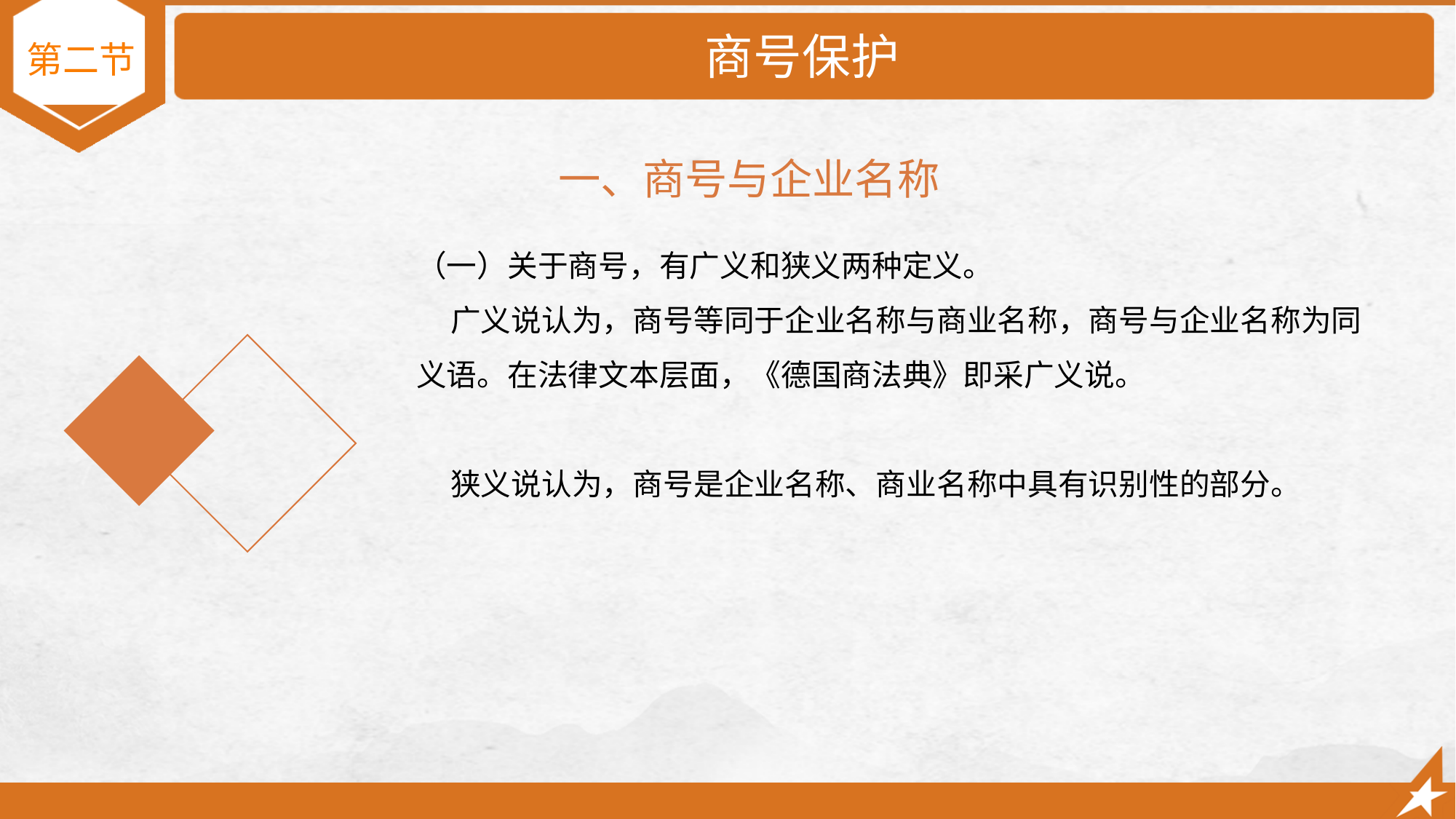

# 商号保护
第二节
一、商号与企业名称
（一）关于商号，有广义和狭义两种定义。
    广义说认为，商号等同于企业名称与商业名称，商号与企业名称为同义语。在法律文本层面，《德国商法典》即采广义说。

    狭义说认为，商号是企业名称、商业名称中具有识别性的部分。